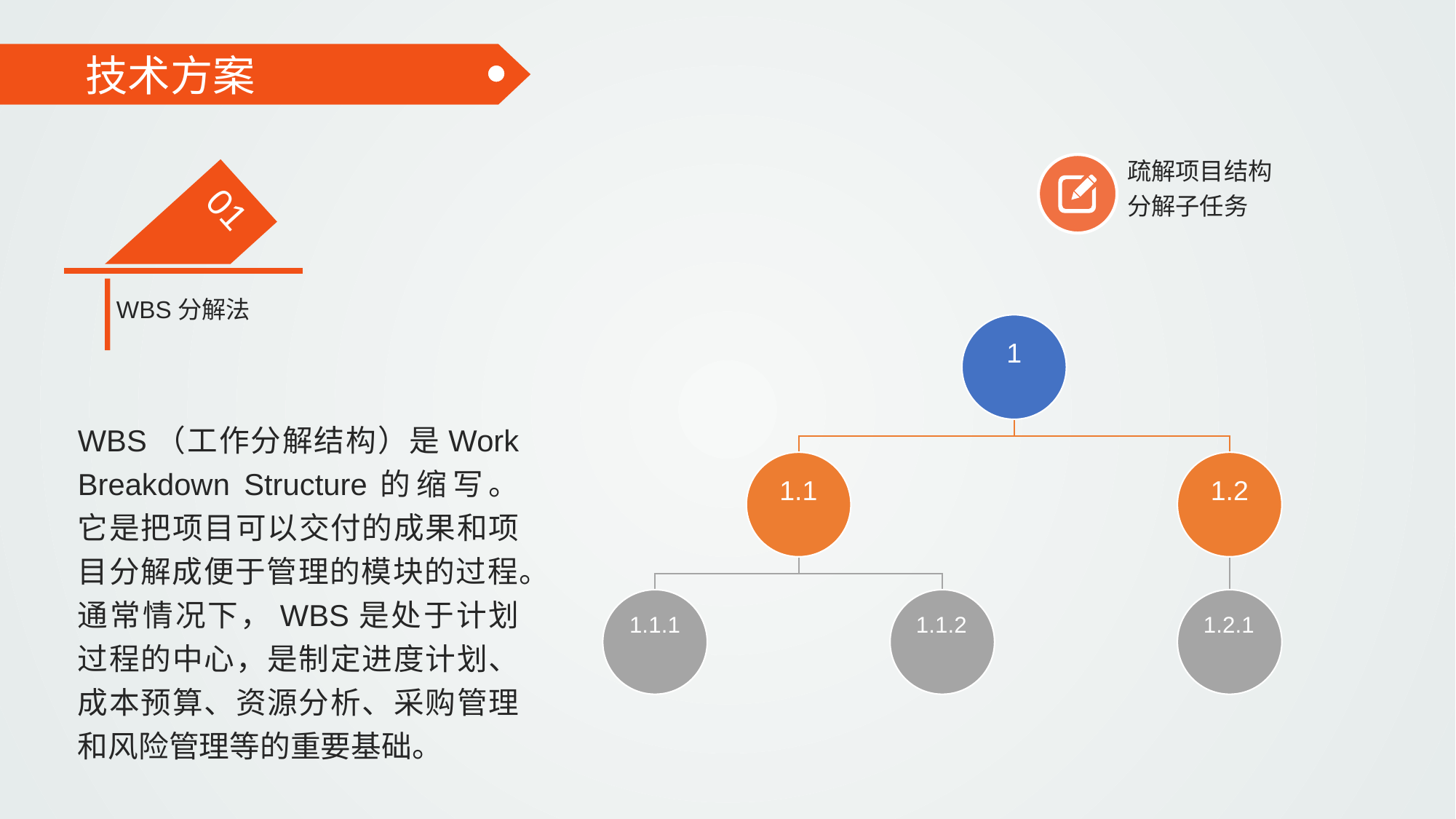

技术方案

疏解项目结构
分解子任务

01

WBS分解法

1

1.1
1.2

1.1.1
1.1.2
1.2.1
WBS（工作分解结构）是Work Breakdown Structure的缩写。它是把项目可以交付的成果和项目分解成便于管理的模块的过程。
通常情况下，WBS是处于计划过程的中心，是制定进度计划、成本预算、资源分析、采购管理和风险管理等的重要基础。